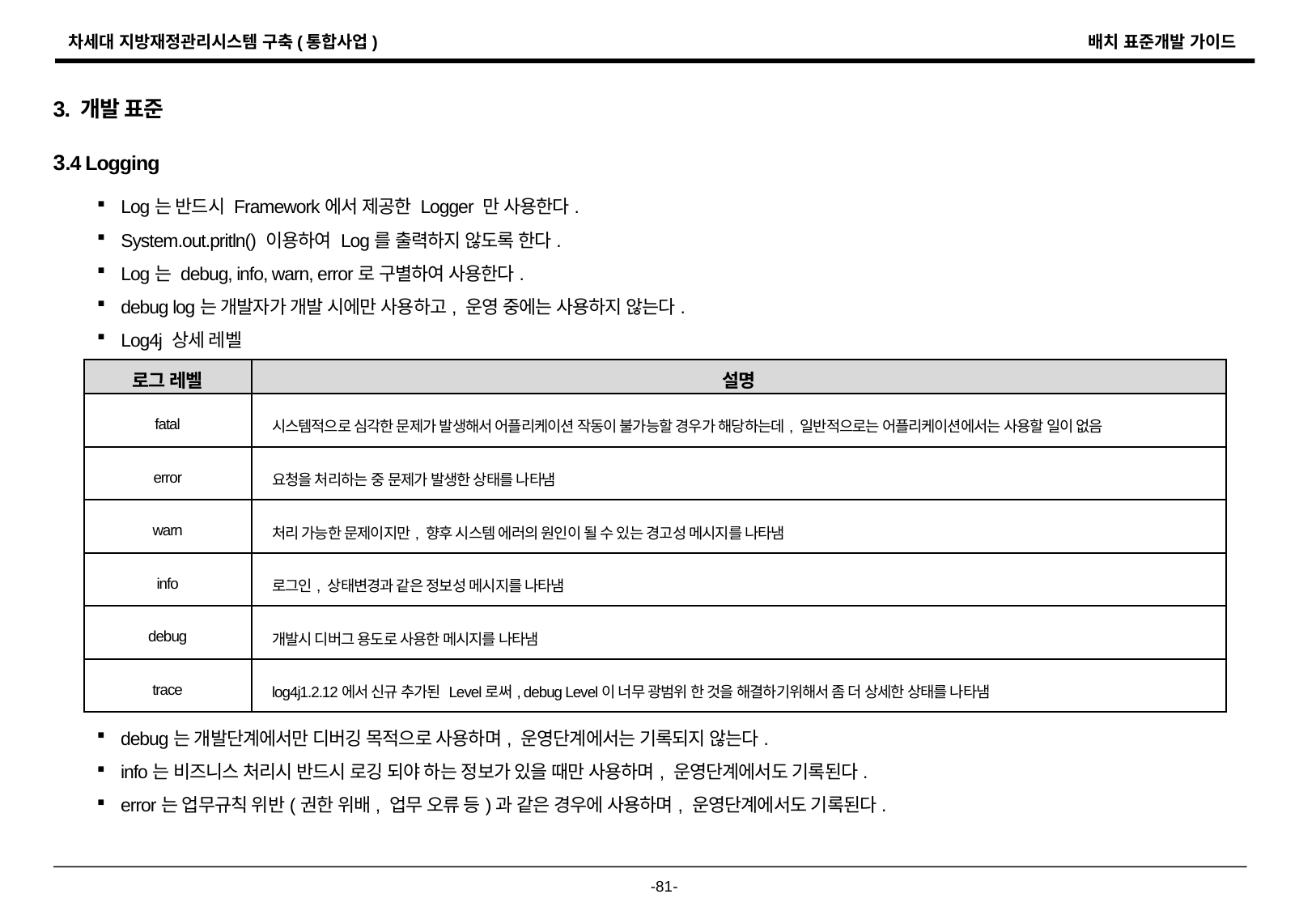

3. 개발 표준
3.4 Logging
Log는 반드시 Framework에서 제공한 Logger 만 사용한다.
System.out.pritln() 이용하여 Log를 출력하지 않도록 한다.
Log는 debug, info, warn, error로 구별하여 사용한다.
debug log는 개발자가 개발 시에만 사용하고, 운영 중에는 사용하지 않는다.
Log4j 상세 레벨
| 로그 레벨 | 설명 |
| --- | --- |
| fatal | 시스템적으로 심각한 문제가 발생해서 어플리케이션 작동이 불가능할 경우가 해당하는데, 일반적으로는 어플리케이션에서는 사용할 일이 없음 |
| error | 요청을 처리하는 중 문제가 발생한 상태를 나타냄 |
| warn | 처리 가능한 문제이지만, 향후 시스템 에러의 원인이 될 수 있는 경고성 메시지를 나타냄 |
| info | 로그인, 상태변경과 같은 정보성 메시지를 나타냄 |
| debug | 개발시 디버그 용도로 사용한 메시지를 나타냄 |
| trace | log4j1.2.12에서 신규 추가된 Level로써, debug Level이 너무 광범위 한 것을 해결하기위해서 좀 더 상세한 상태를 나타냄 |
debug는 개발단계에서만 디버깅 목적으로 사용하며, 운영단계에서는 기록되지 않는다.
info는 비즈니스 처리시 반드시 로깅 되야 하는 정보가 있을 때만 사용하며, 운영단계에서도 기록된다.
error는 업무규칙 위반(권한 위배, 업무 오류 등)과 같은 경우에 사용하며, 운영단계에서도 기록된다.